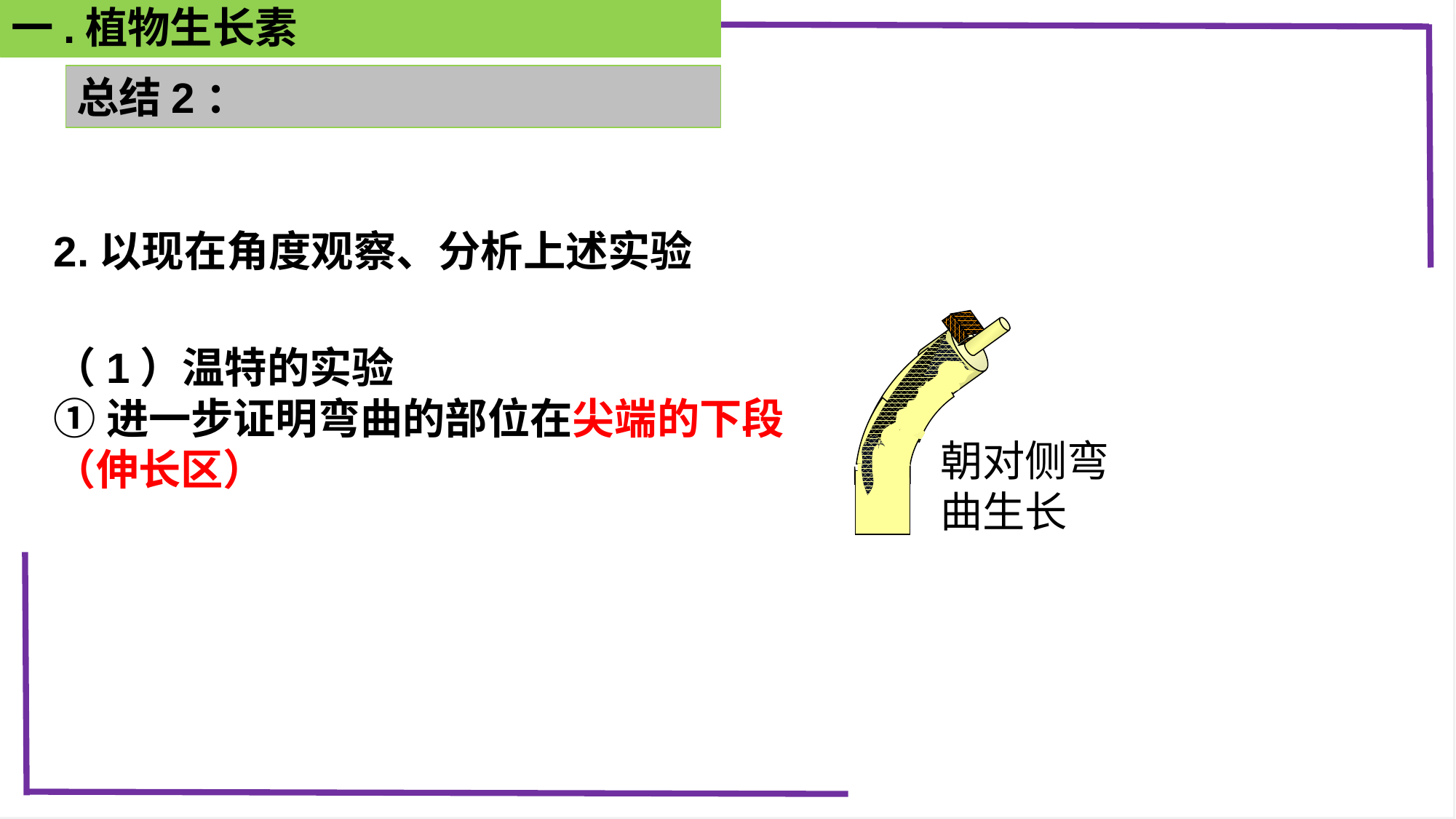

一.植物生长素
总结2：
2.以现在角度观察、分析上述实验

朝对侧弯曲生长
（1）温特的实验
①进一步证明弯曲的部位在尖端的下段（伸长区）